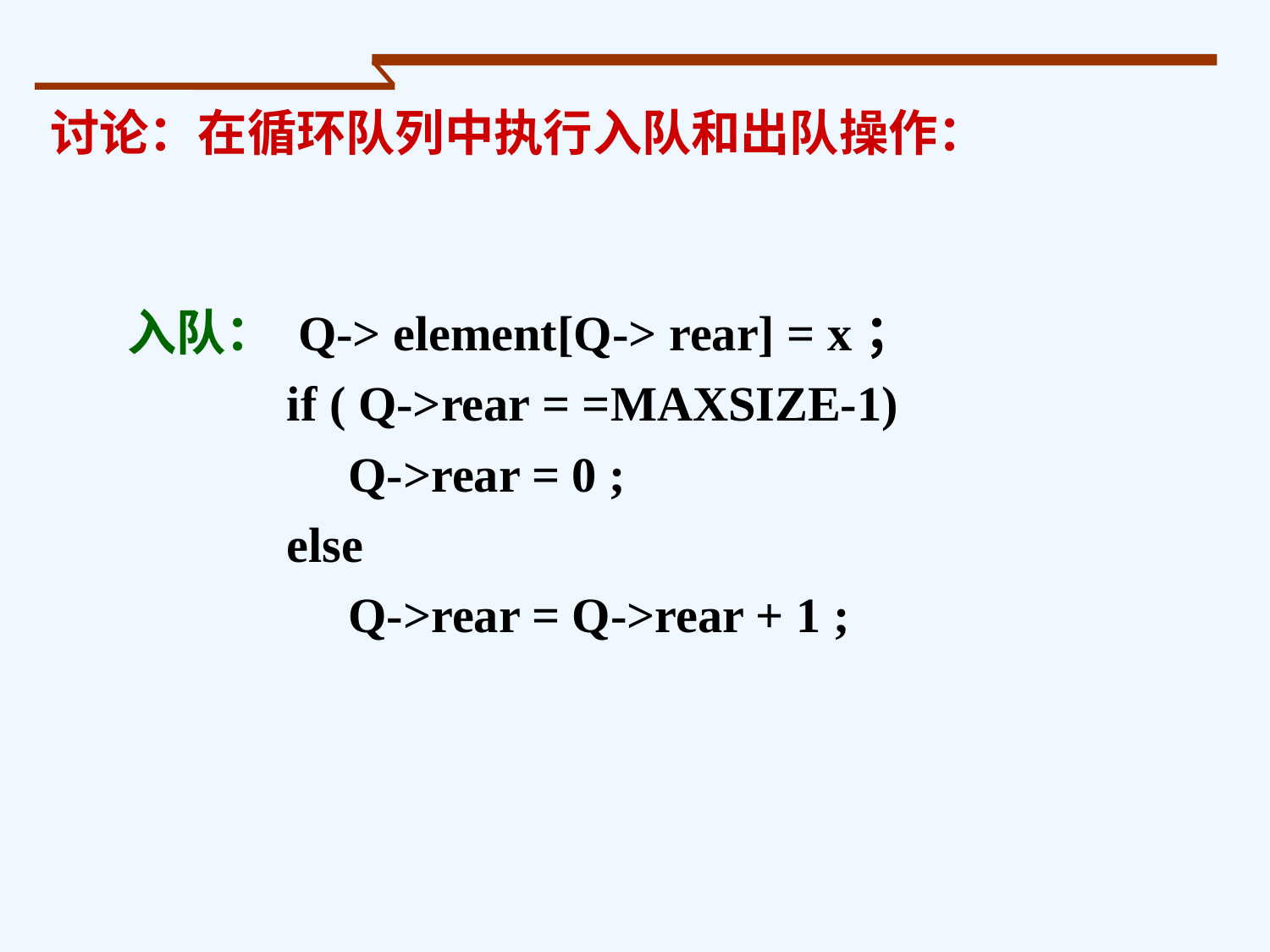

讨论：在循环队列中执行入队和出队操作：
入队： Q-> element[Q-> rear] = x；
             if ( Q->rear = =MAXSIZE-1)
                  Q->rear = 0 ;
             else
                  Q->rear = Q->rear + 1 ;